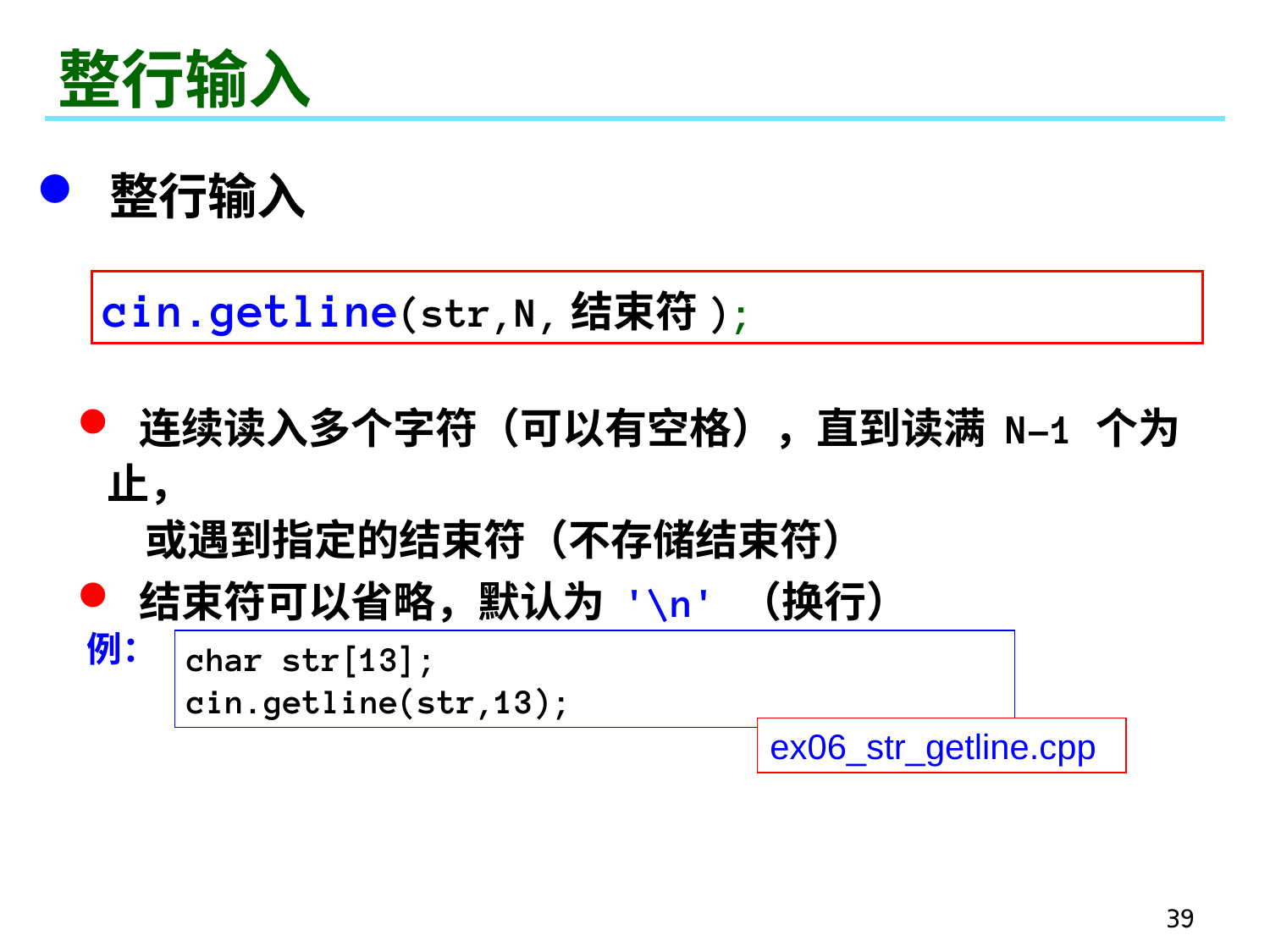

# 整行输入
 整行输入
cin.getline(str,N,结束符);
 连续读入多个字符（可以有空格），直到读满 N-1 个为止，
    或遇到指定的结束符（不存储结束符）
 结束符可以省略，默认为 '\n' （换行）
例：
char str[13];
cin.getline(str,13);
ex06_str_getline.cpp
39